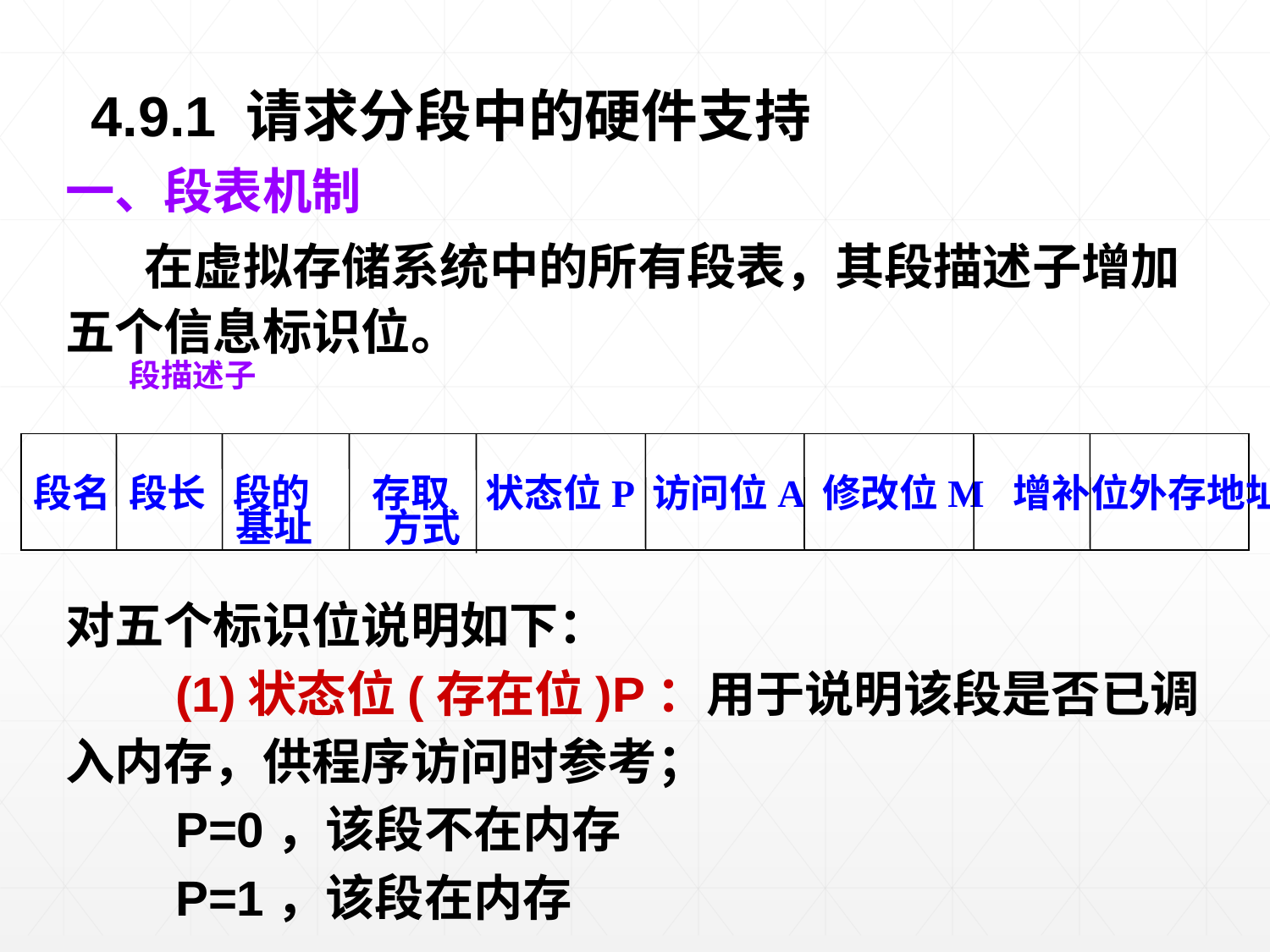

4.9.1 请求分段中的硬件支持
一、段表机制
      在虚拟存储系统中的所有段表，其段描述子增加五个信息标识位。
段描述子
段名  段长   段的       存取    状态位P 访问位A 修改位M  增补位外存地址

基址
方式
对五个标识位说明如下：
        (1)状态位(存在位)P：用于说明该段是否已调入内存，供程序访问时参考；
        P=0，该段不在内存
        P=1，该段在内存